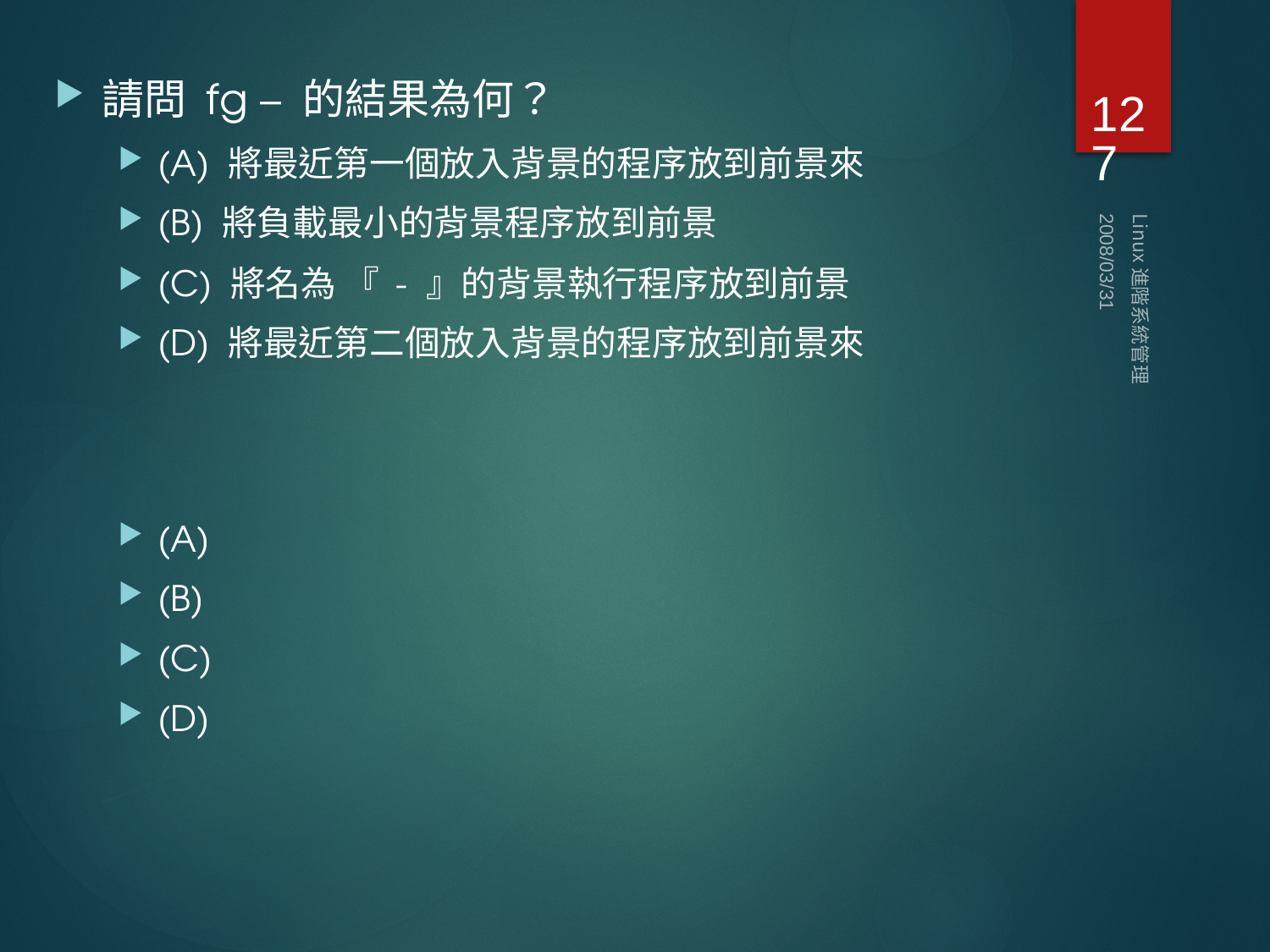

127
請問 fg – 的結果為何？
(A) 將最近第一個放入背景的程序放到前景來
(B) 將負載最小的背景程序放到前景
(C) 將名為 『 - 』的背景執行程序放到前景
(D) 將最近第二個放入背景的程序放到前景來

(A)
(B)
(C)
(D)
2008/03/31
Linux 進階系統管理